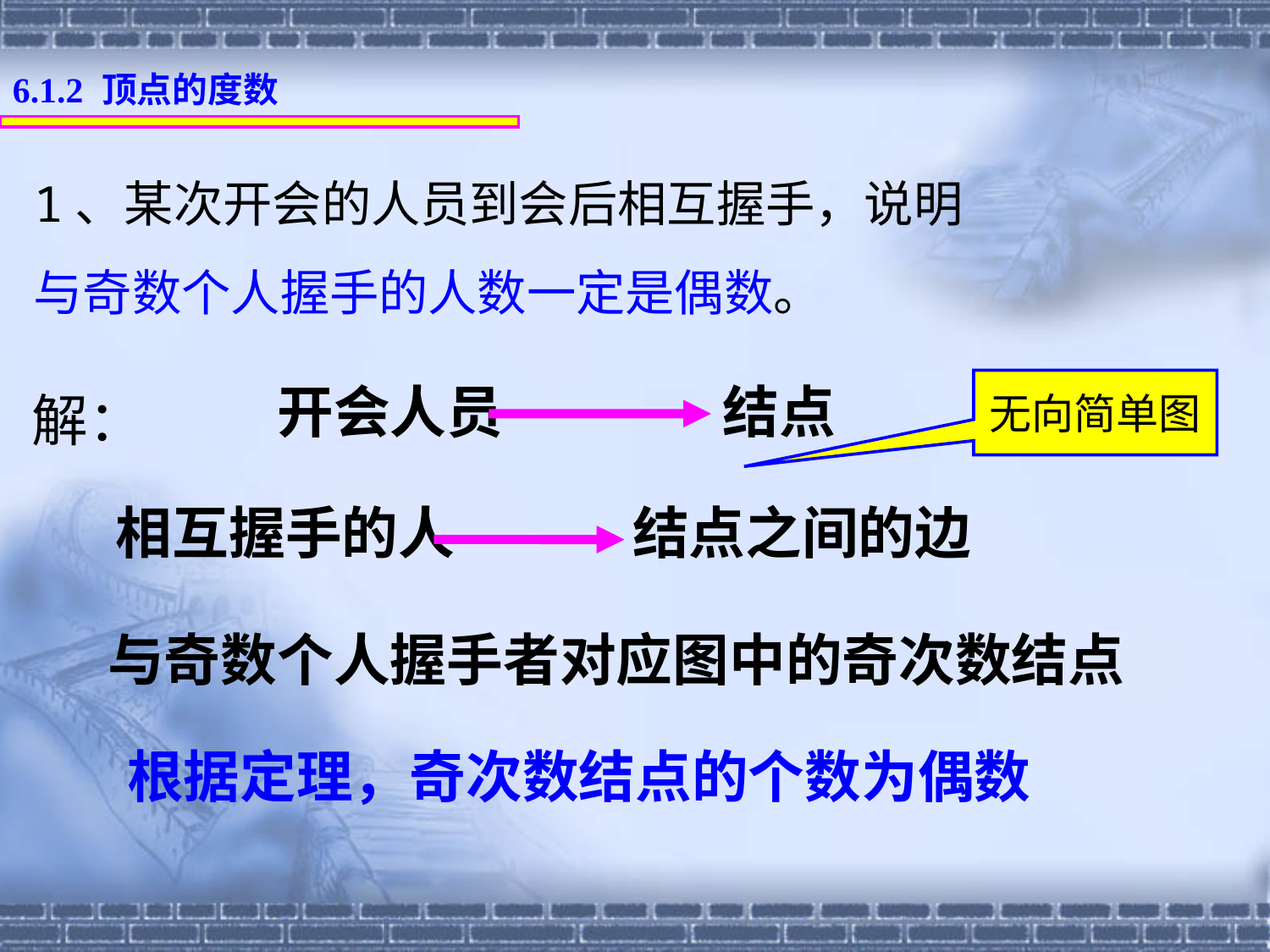

6.1.2 顶点的度数

1、某次开会的人员到会后相互握手，说明
与奇数个人握手的人数一定是偶数。
开会人员
结点

无向简单图
解：

相互握手的人
结点之间的边

与奇数个人握手者对应图中的奇次数结点
根据定理，奇次数结点的个数为偶数